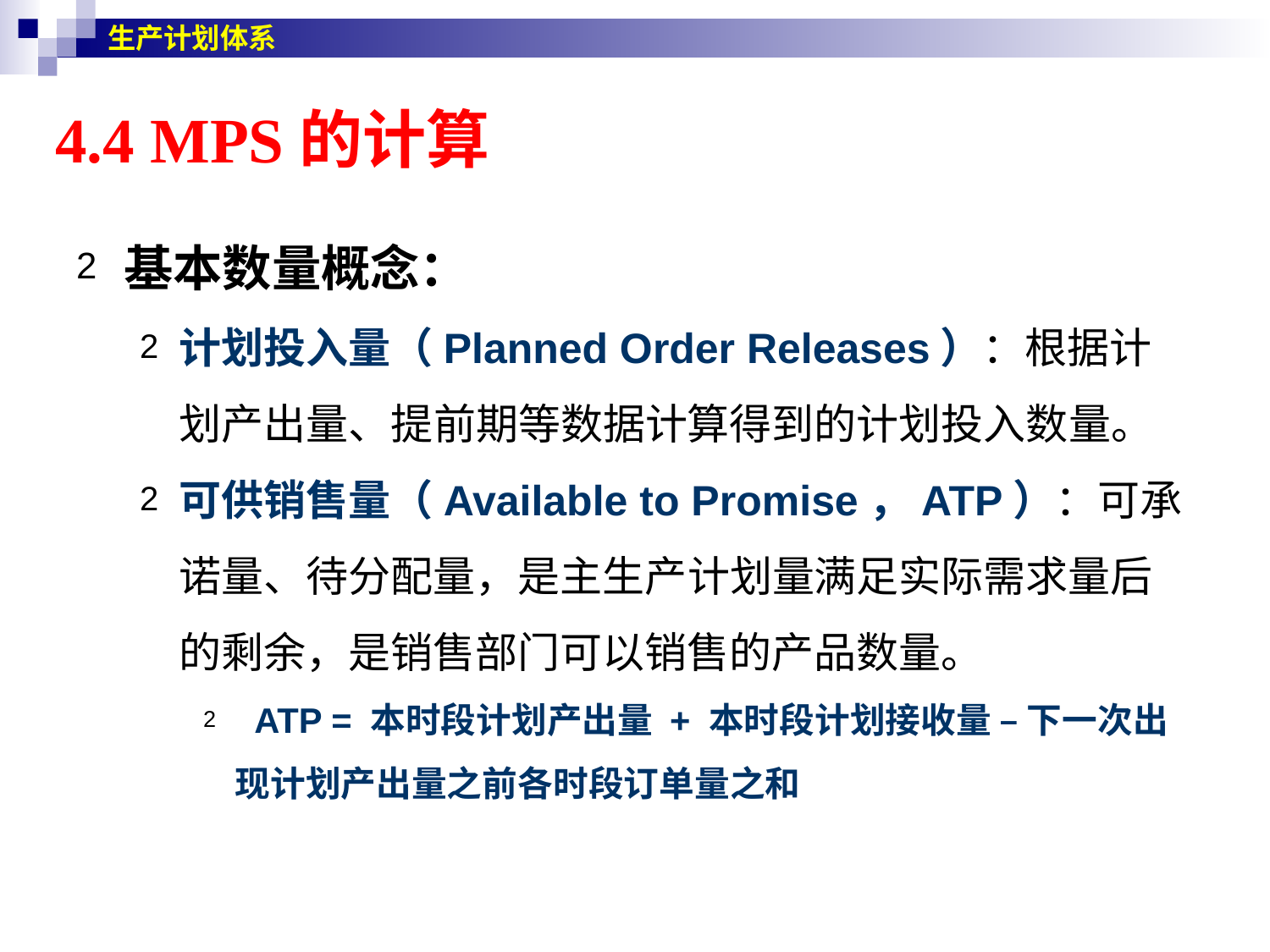

生产计划体系
# 4.4 MPS的计算
基本数量概念：
计划投入量（Planned Order Releases）：根据计划产出量、提前期等数据计算得到的计划投入数量。
可供销售量（Available to Promise，ATP）：可承诺量、待分配量，是主生产计划量满足实际需求量后的剩余，是销售部门可以销售的产品数量。
  ATP = 本时段计划产出量 + 本时段计划接收量 – 下一次出现计划产出量之前各时段订单量之和